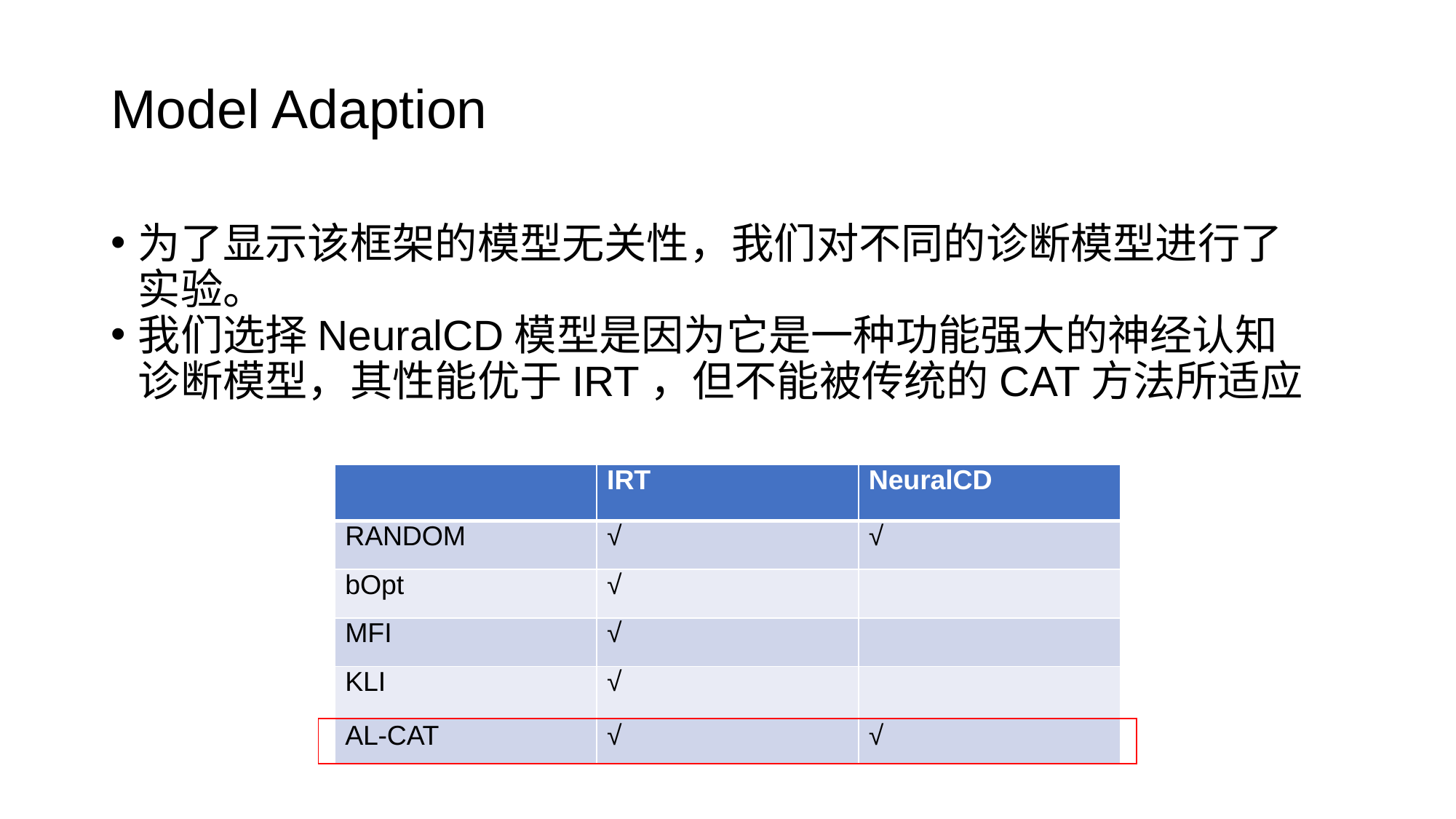

# Model Adaption
为了显示该框架的模型无关性，我们对不同的诊断模型进行了实验。
我们选择NeuralCD模型是因为它是一种功能强大的神经认知诊断模型，其性能优于IRT，但不能被传统的CAT方法所适应
|  |  | IRT | NeuralCD |  |
| --- | --- | --- | --- | --- |
|  | RANDOM | √ | √ |  |
|  | bOpt | √ |  |  |
|  | MFI | √ |  |  |
|  | KLI | √ |  |  |
|  | AL-CAT | √ | √ |  |